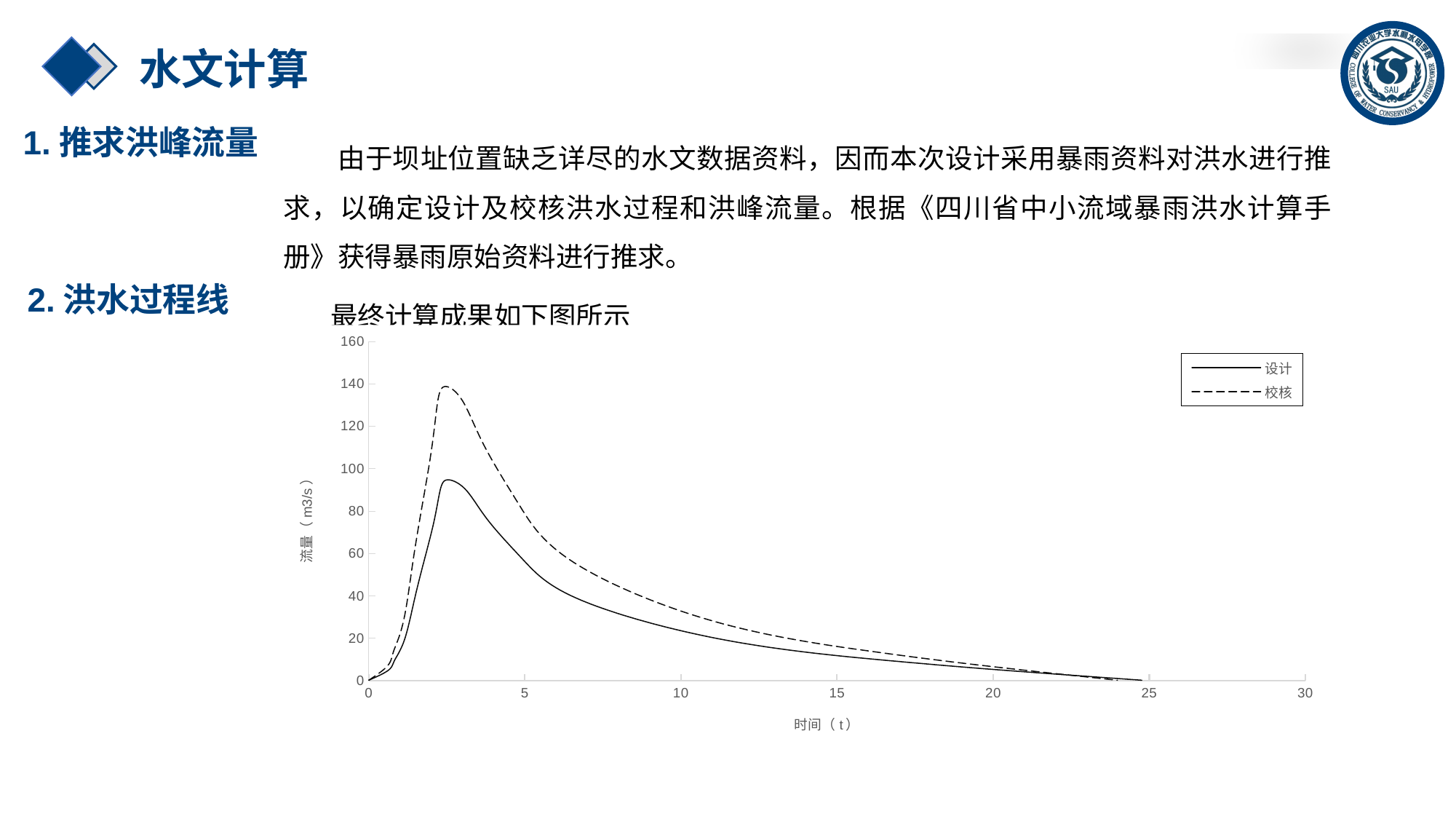

水文计算
1.推求洪峰流量
由于坝址位置缺乏详尽的水文数据资料，因而本次设计采用暴雨资料对洪水进行推求，以确定设计及校核洪水过程和洪峰流量。根据《四川省中小流域暴雨洪水计算手册》获得暴雨原始资料进行推求。
灌溉
2.洪水过程线
最终计算成果如下图所示

### Chart

| Category |  |  |
|---|---|---|